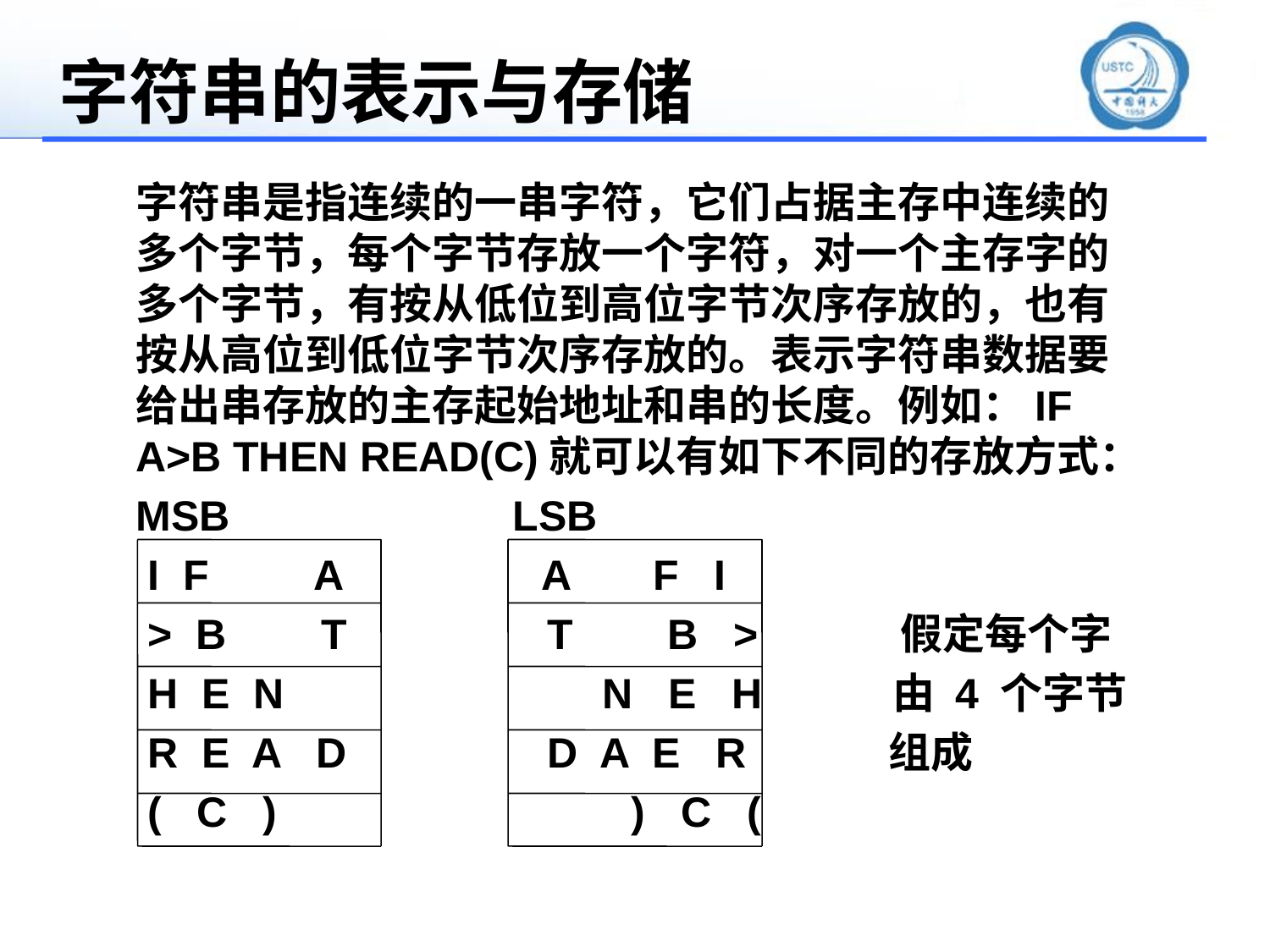

# 字符串的表示与存储

字符串是指连续的一串字符，它们占据主存中连续的多个字节，每个字节存放一个字符，对一个主存字的多个字节，有按从低位到高位字节次序存放的，也有按从高位到低位字节次序存放的。表示字符串数据要给出串存放的主存起始地址和串的长度。例如：IF A>B THEN READ(C)就可以有如下不同的存放方式：
MSB                        LSB
 I  F         A                 A       F   I
 >  B        T                 T        B   >           假定每个字
 H  E  N                           N   E   H          由 4 个字节
 R  E  A   D                 D  A  E   R           组成
 (   C   )                              )   C   (